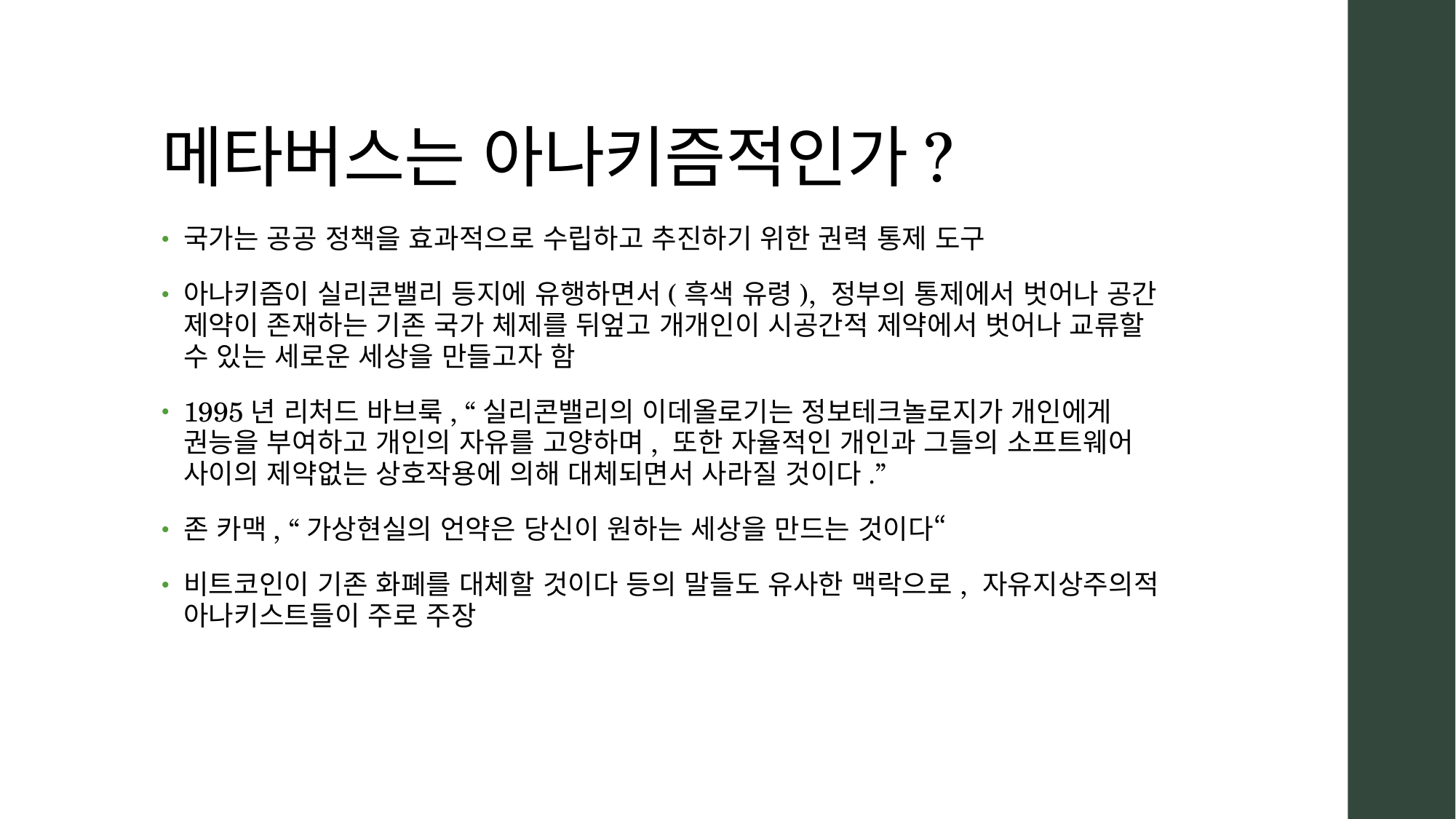

# 메타버스는 아나키즘적인가?
국가는 공공 정책을 효과적으로 수립하고 추진하기 위한 권력 통제 도구
아나키즘이 실리콘밸리 등지에 유행하면서(흑색 유령), 정부의 통제에서 벗어나 공간 제약이 존재하는 기존 국가 체제를 뒤엎고 개개인이 시공간적 제약에서 벗어나 교류할 수 있는 세로운 세상을 만들고자 함
1995년 리처드 바브룩, “실리콘밸리의 이데올로기는 정보테크놀로지가 개인에게 권능을 부여하고 개인의 자유를 고양하며, 또한 자율적인 개인과 그들의 소프트웨어 사이의 제약없는 상호작용에 의해 대체되면서 사라질 것이다.”
존 카맥, “가상현실의 언약은 당신이 원하는 세상을 만드는 것이다“
비트코인이 기존 화폐를 대체할 것이다 등의 말들도 유사한 맥락으로, 자유지상주의적 아나키스트들이 주로 주장